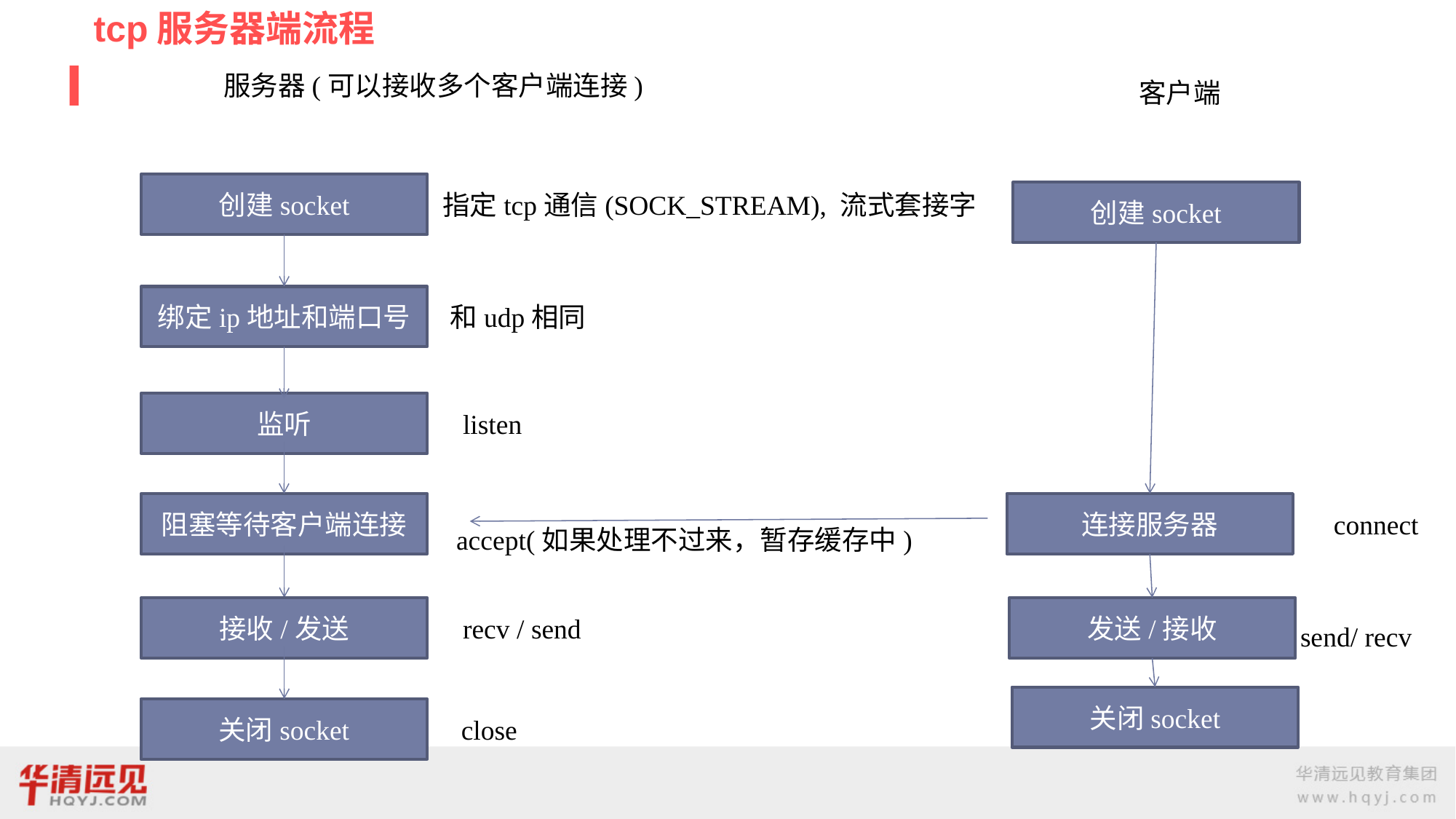

# tcp服务器端流程
服务器(可以接收多个客户端连接)
客户端
创建socket
指定tcp通信(SOCK_STREAM), 流式套接字
创建socket
绑定ip地址和端口号
和udp相同
监听
listen
阻塞等待客户端连接
连接服务器
connect
accept(如果处理不过来，暂存缓存中)
接收/发送
发送/接收
recv / send
send/ recv
关闭socket
关闭socket
close
15